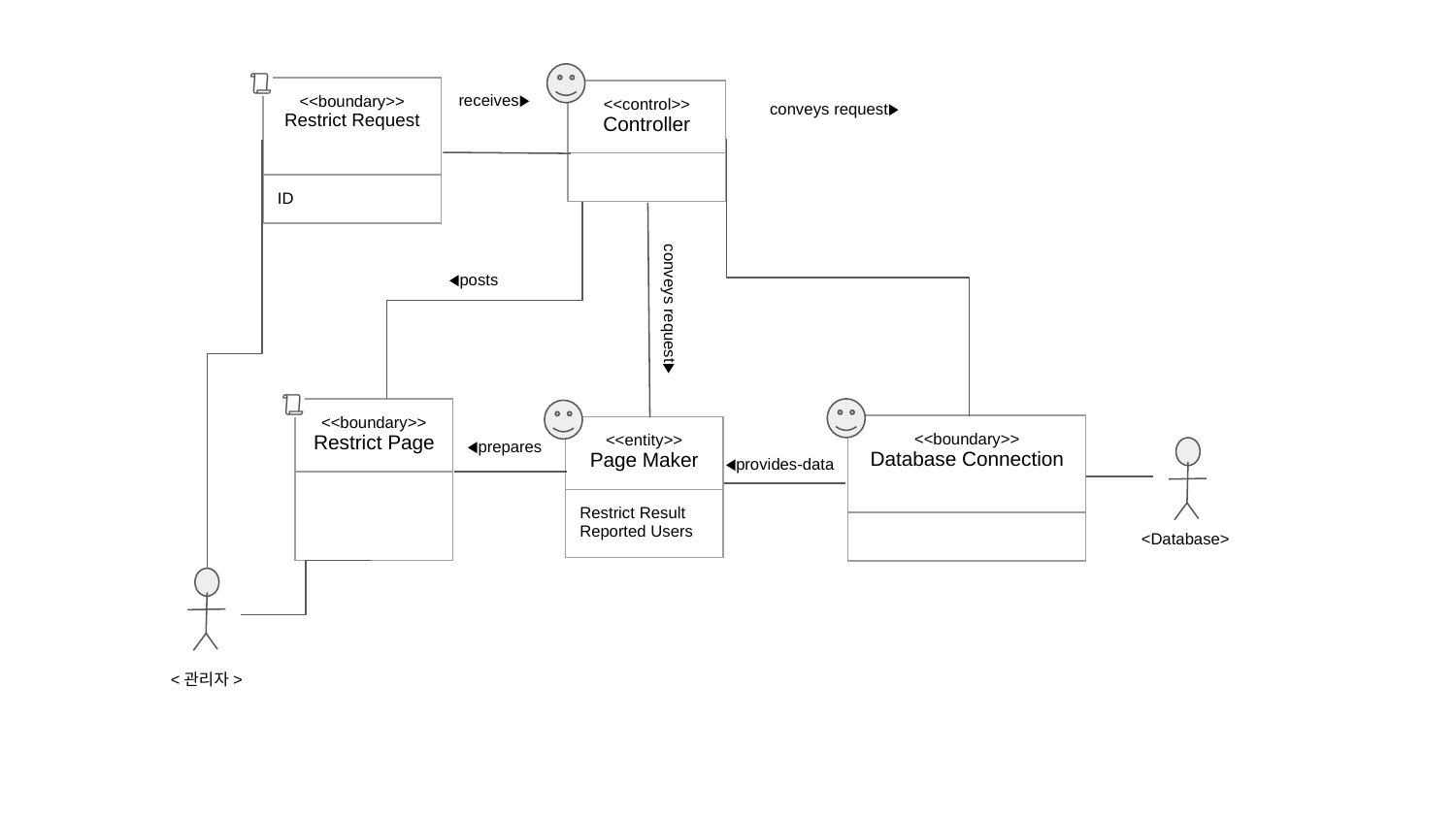

📜

| <<boundary>> Restrict Request |
| --- |
| ID |
| <<control>> Controller |
| --- |
|  |
receives▶
conveys request▶
◀posts
conveys request▶
📜

| <<boundary>> Restrict Page |
| --- |
|  |

| <<boundary>> Database Connection |
| --- |
|  |
| <<entity>> Page Maker |
| --- |
| Restrict Result Reported Users |
◀prepares

◀provides-data

<Database>

<관리자>